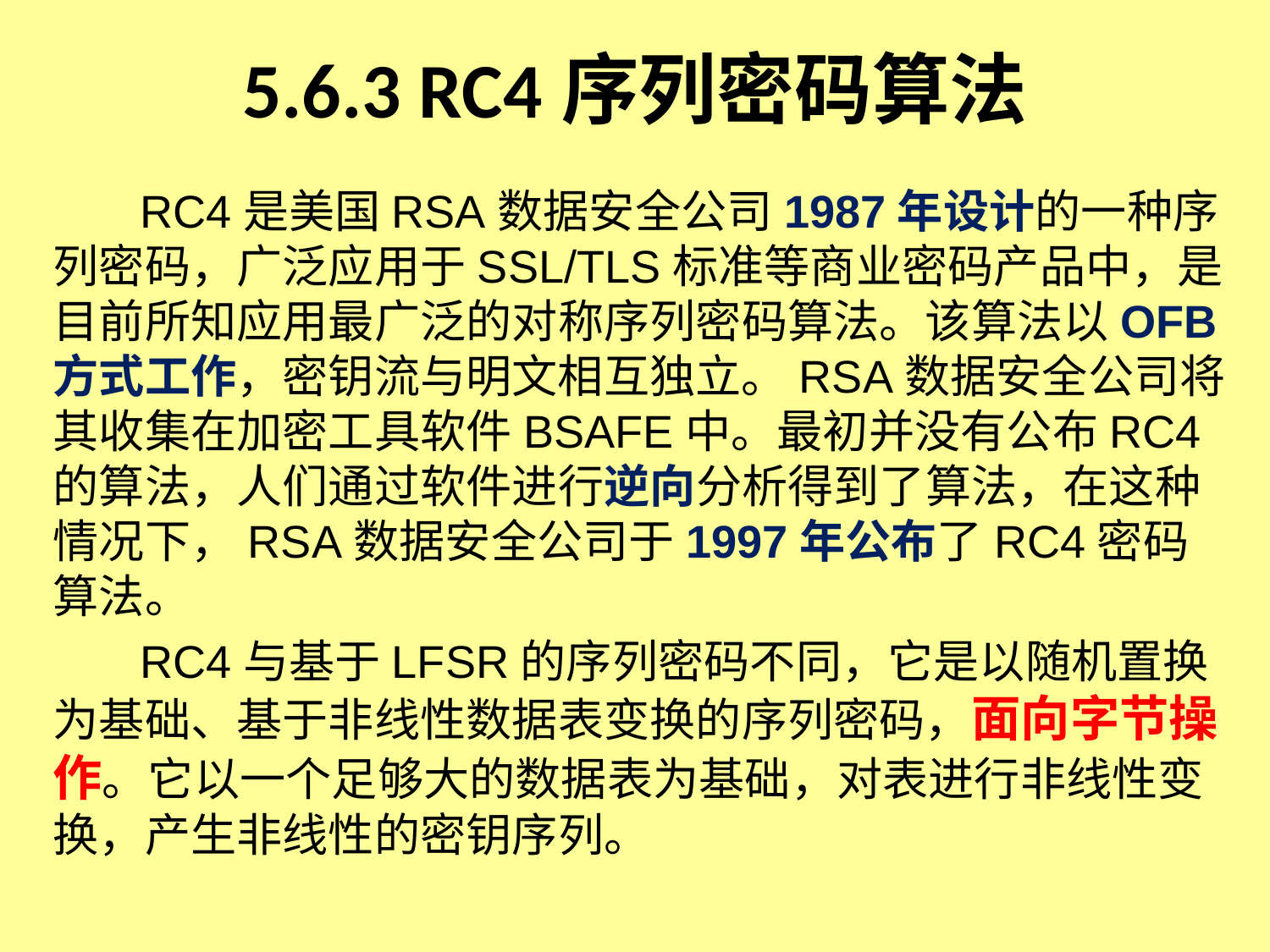

# 5.6.3 RC4序列密码算法
RC4是美国RSA数据安全公司1987年设计的一种序列密码，广泛应用于SSL/TLS标准等商业密码产品中，是目前所知应用最广泛的对称序列密码算法。该算法以OFB方式工作，密钥流与明文相互独立。RSA数据安全公司将其收集在加密工具软件BSAFE中。最初并没有公布RC4的算法，人们通过软件进行逆向分析得到了算法，在这种情况下，RSA数据安全公司于1997年公布了RC4密码算法。
RC4与基于LFSR的序列密码不同，它是以随机置换为基础、基于非线性数据表变换的序列密码，面向字节操作。它以一个足够大的数据表为基础，对表进行非线性变换，产生非线性的密钥序列。